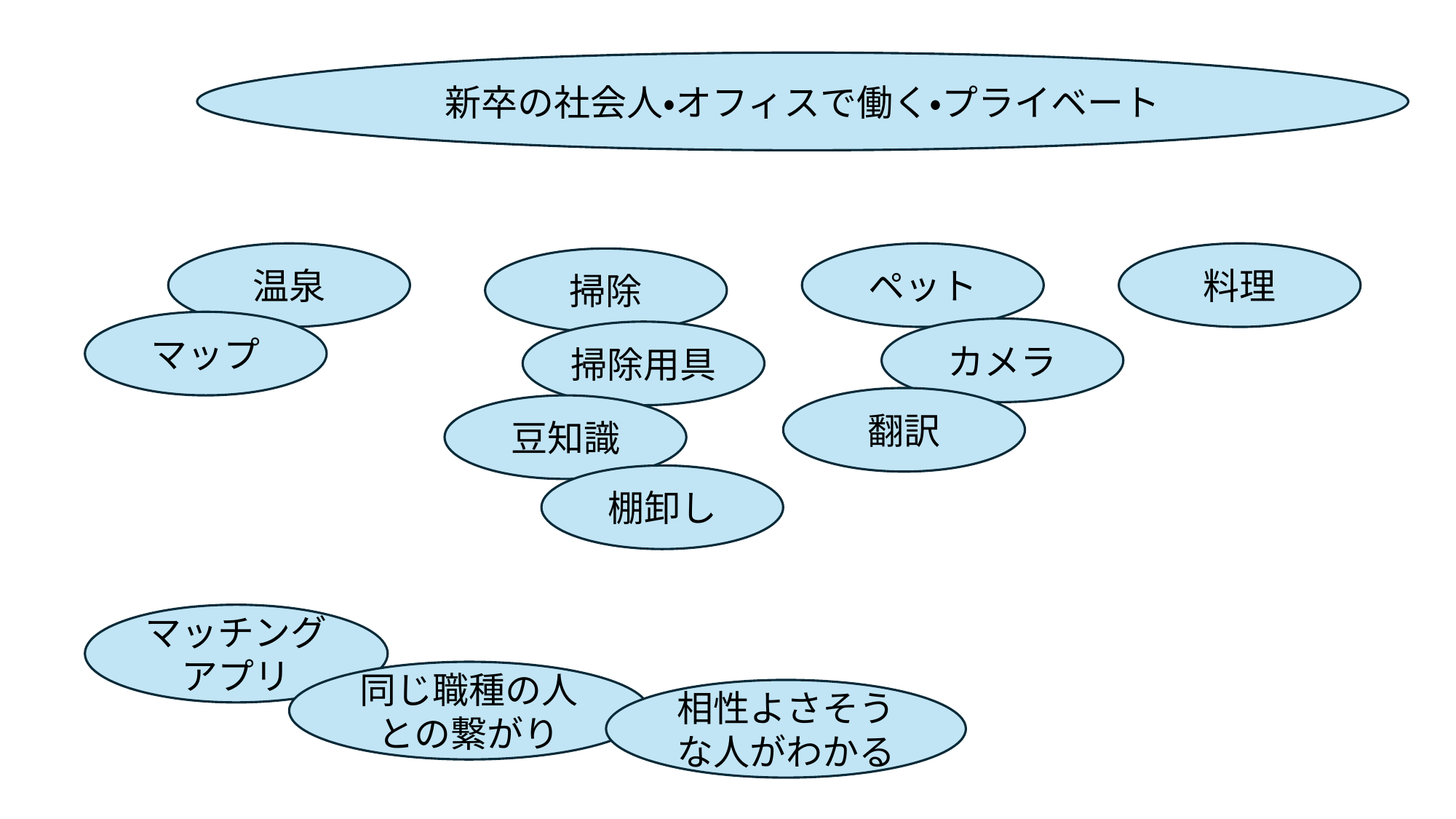

新卒の社会人・オフィスで働く・プライベート
温泉
ペット
料理
掃除
マップ
カメラ
掃除用具
翻訳
豆知識
棚卸し
マッチングアプリ
同じ職種の人との繋がり
相性よさそうな人がわかる